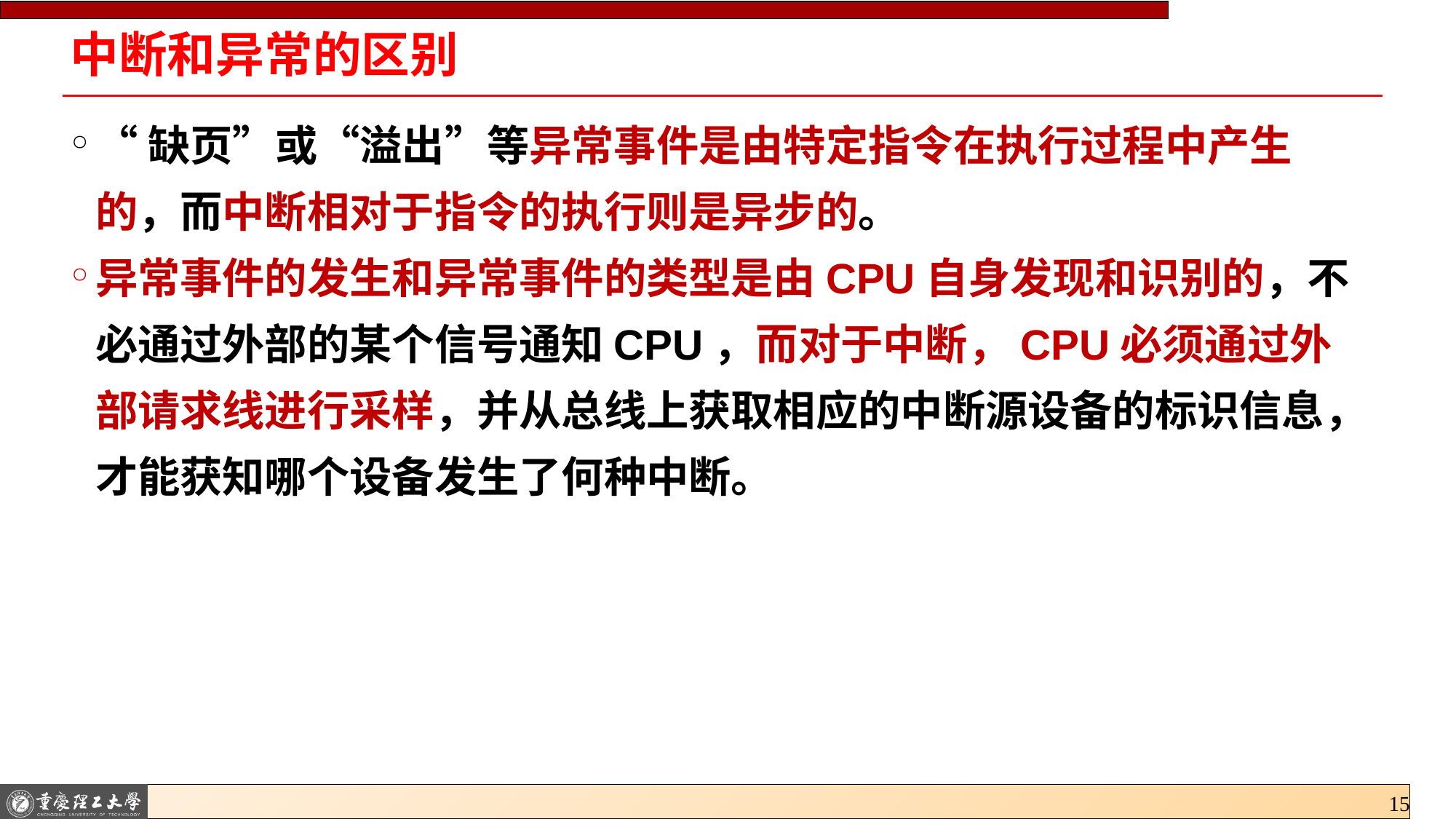

# 中断和异常的区别
“缺页”或“溢出”等异常事件是由特定指令在执行过程中产生的，而中断相对于指令的执行则是异步的。
异常事件的发生和异常事件的类型是由CPU自身发现和识别的，不必通过外部的某个信号通知CPU，而对于中断，CPU必须通过外部请求线进行采样，并从总线上获取相应的中断源设备的标识信息，才能获知哪个设备发生了何种中断。